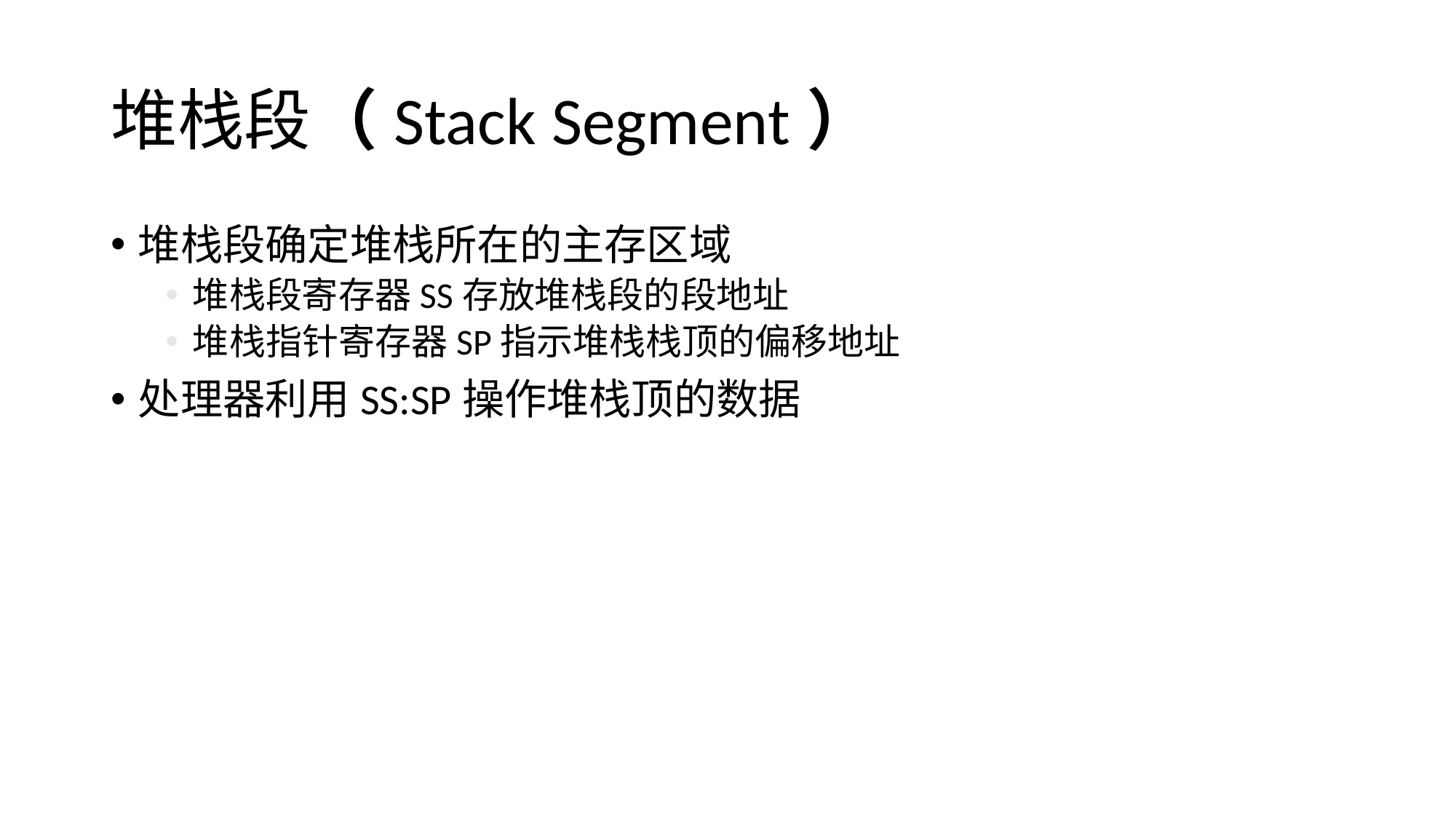

# 堆栈段（Stack Segment）
堆栈段确定堆栈所在的主存区域
堆栈段寄存器SS存放堆栈段的段地址
堆栈指针寄存器SP指示堆栈栈顶的偏移地址
处理器利用SS:SP操作堆栈顶的数据